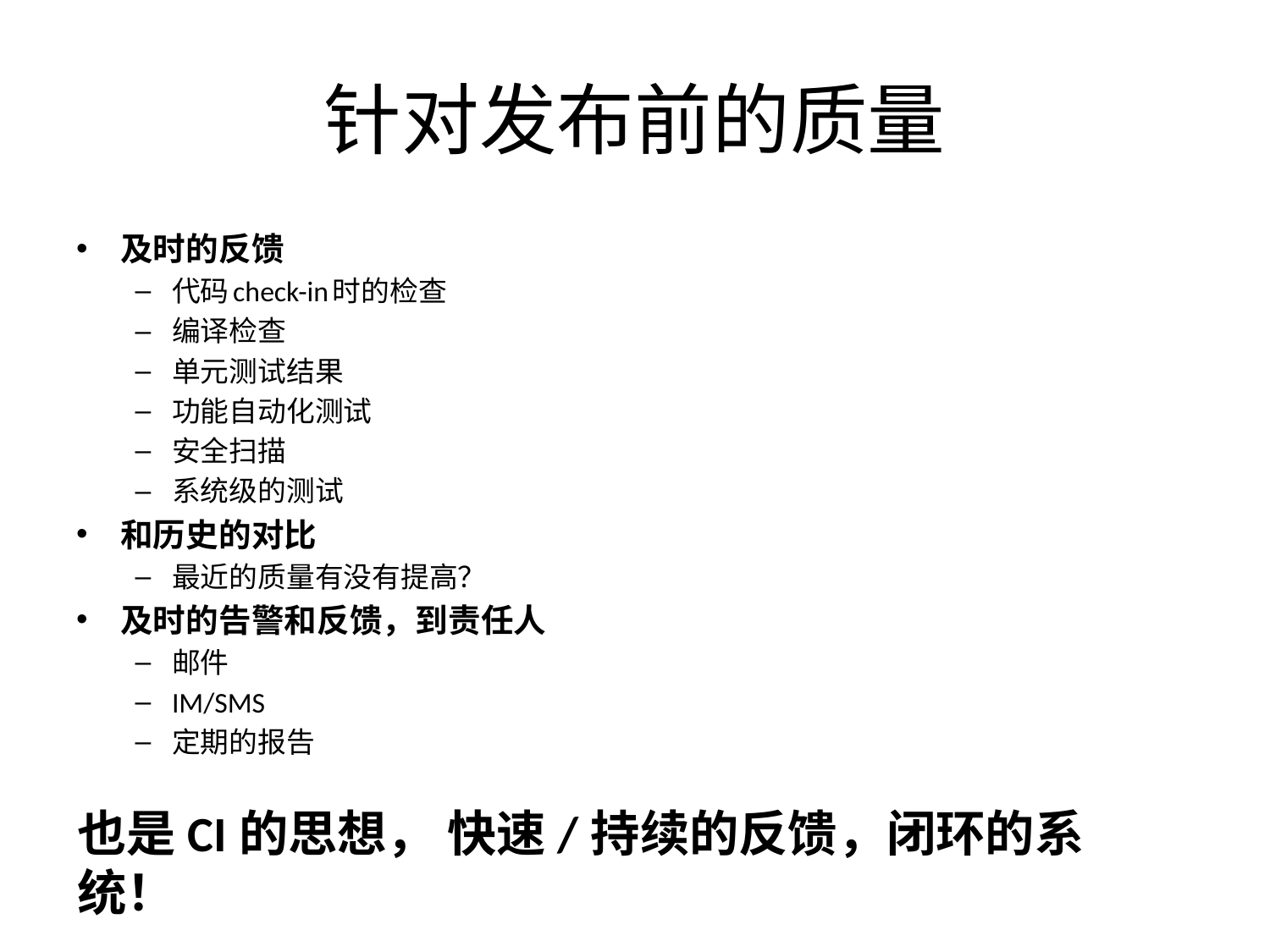

# 针对发布前的质量
及时的反馈
代码check-in时的检查
编译检查
单元测试结果
功能自动化测试
安全扫描
系统级的测试
和历史的对比
最近的质量有没有提高？
及时的告警和反馈，到责任人
邮件
IM/SMS
定期的报告
也是CI的思想， 快速/持续的反馈，闭环的系统！